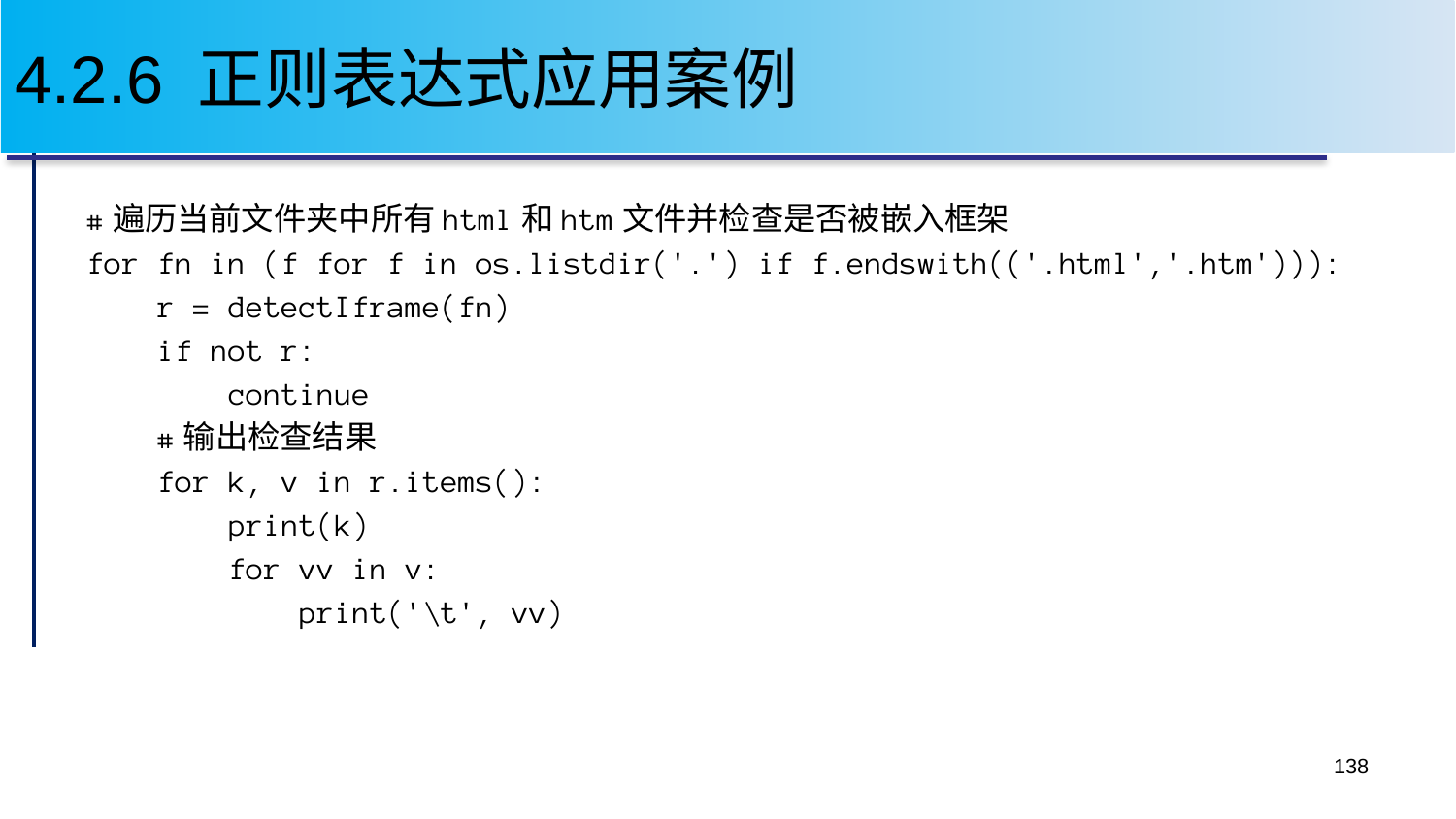

# 4.2.6 正则表达式应用案例
#遍历当前文件夹中所有html和htm文件并检查是否被嵌入框架
for fn in (f for f in os.listdir('.') if f.endswith(('.html','.htm'))):
    r = detectIframe(fn)
    if not r:
        continue
    #输出检查结果
    for k, v in r.items():
        print(k)
        for vv in v:
            print('\t', vv)
138